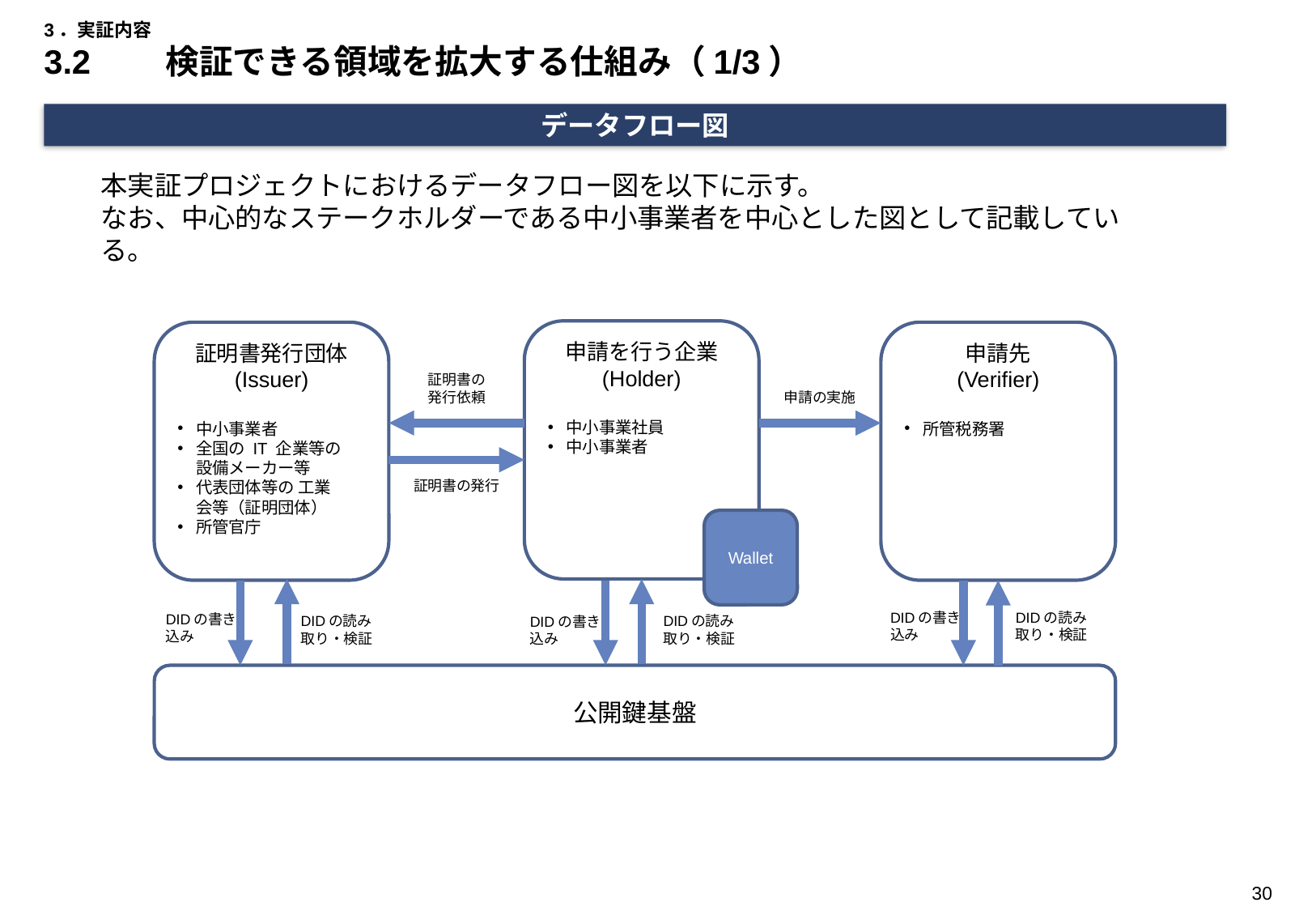

# 3．実証内容 3.2	検証できる領域を拡大する仕組み（1/3）
データフロー図
本実証プロジェクトにおけるデータフロー図を以下に示す。
なお、中心的なステークホルダーである中小事業者を中心とした図として記載している。
申請を行う企業
(Holder)

中小事業社員
中小事業者
証明書発行団体
(Issuer)

中小事業者
全国の IT 企業等の
設備メーカー等
代表団体等の 工業
会等（証明団体）
所管官庁
申請先
(Verifier)

所管税務署
証明書の
発行依頼
申請の実施
証明書の発行
Wallet
DIDの読み取り・検証
DIDの書き込み
DIDの書き込み
DIDの読み取り・検証
DIDの読み取り・検証
DIDの書き込み
公開鍵基盤